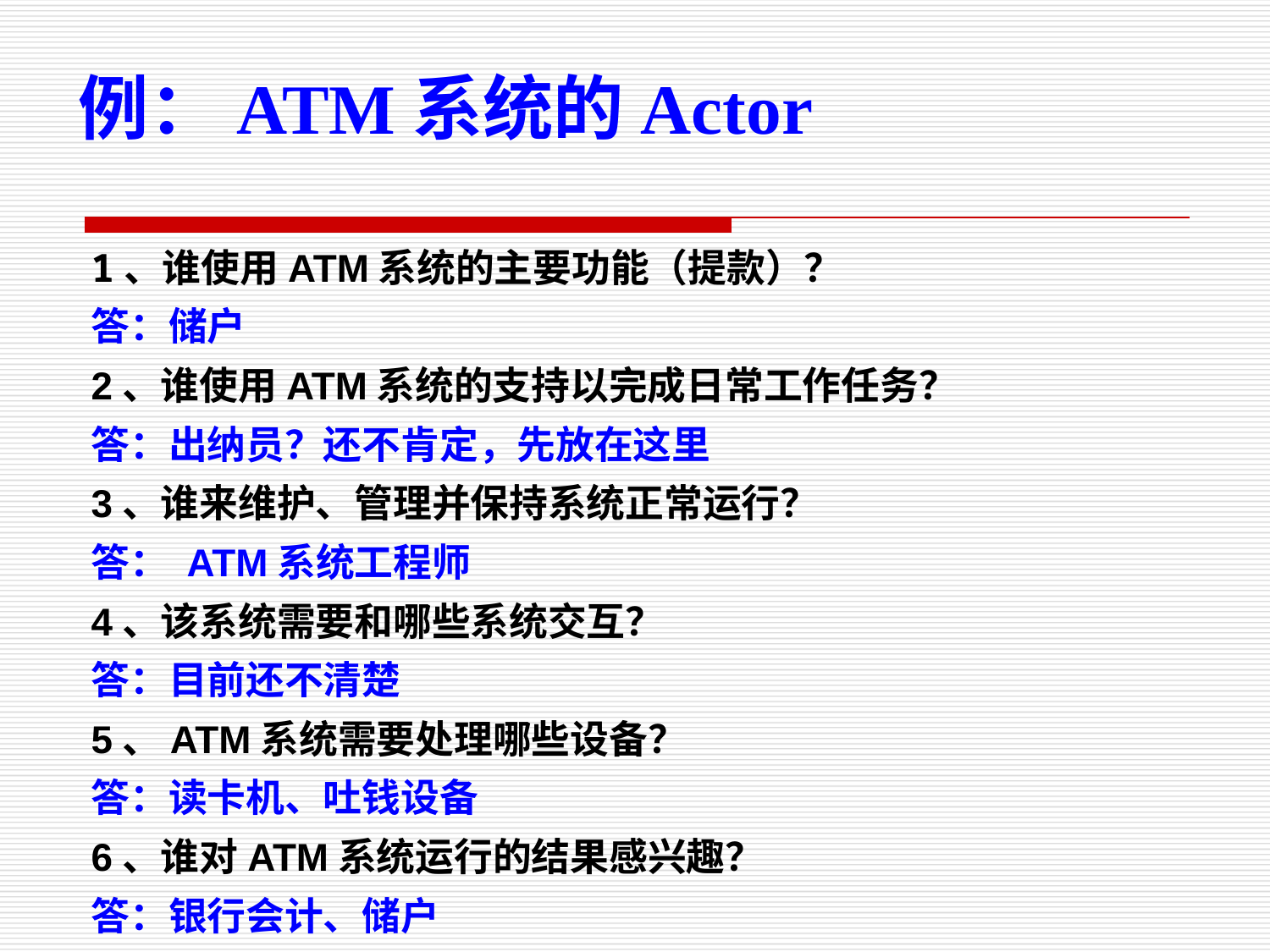

例：ATM系统的Actor
1、谁使用ATM系统的主要功能（提款）？
答：储户
2、谁使用ATM系统的支持以完成日常工作任务？
答：出纳员？还不肯定，先放在这里
3、谁来维护、管理并保持系统正常运行？
答： ATM系统工程师
4、该系统需要和哪些系统交互？
答：目前还不清楚
5、ATM系统需要处理哪些设备？
答：读卡机、吐钱设备
6、谁对ATM系统运行的结果感兴趣？
答：银行会计、储户